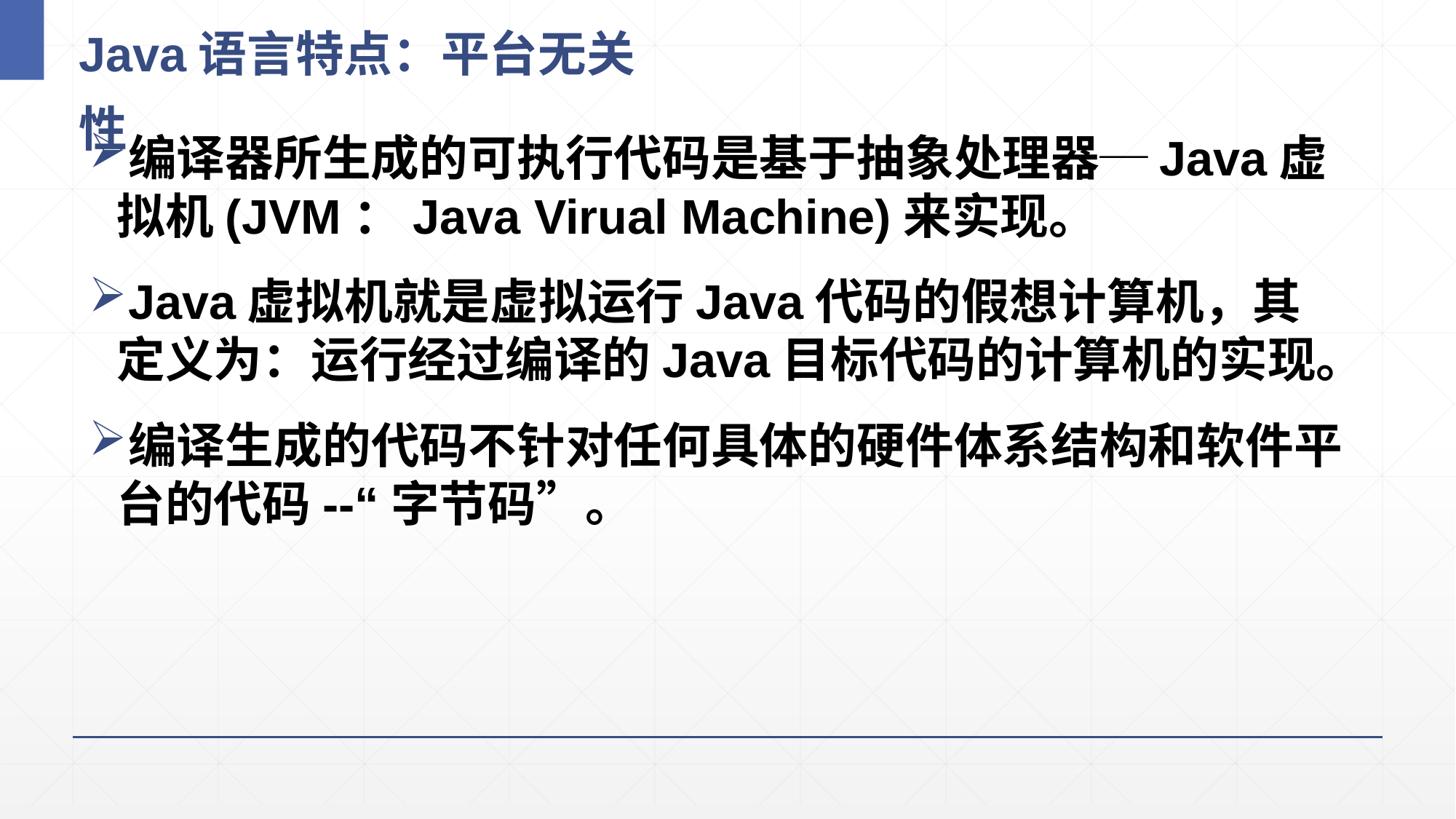

# Java语言特点：平台无关性
编译器所生成的可执行代码是基于抽象处理器─Java虚拟机(JVM：Java Virual Machine)来实现。
Java虚拟机就是虚拟运行Java代码的假想计算机，其定义为：运行经过编译的Java目标代码的计算机的实现。
编译生成的代码不针对任何具体的硬件体系结构和软件平台的代码--“字节码”。